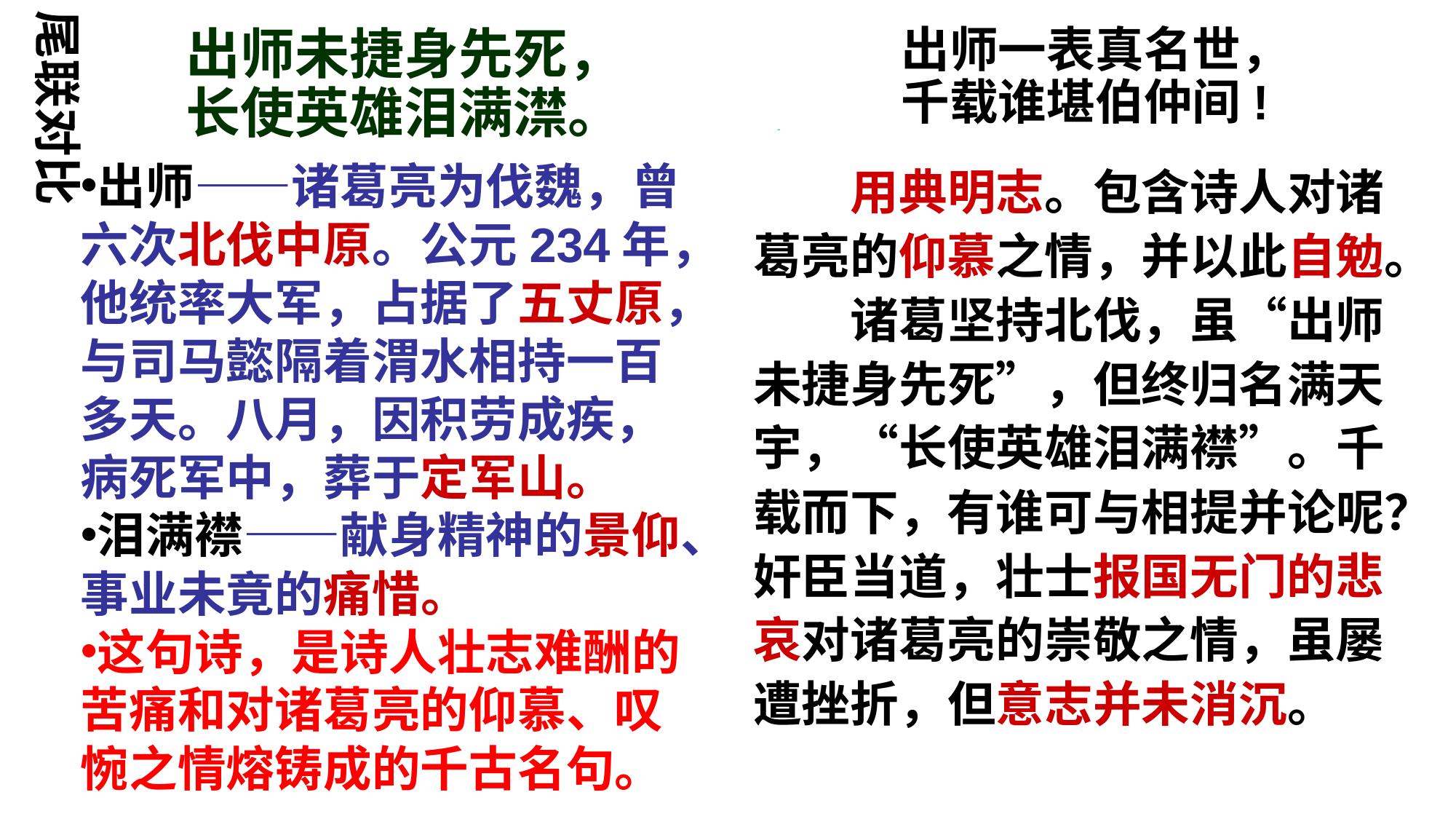

尾联对比
# 出师一表真名世， 千载谁堪伯仲间!
出师未捷身先死，长使英雄泪满澿。
陆诗
出师——诸葛亮为伐魏，曾六次北伐中原。公元234年，他统率大军，占据了五丈原，与司马懿隔着渭水相持一百多天。八月，因积劳成疾，病死军中，葬于定军山。
泪满襟——献身精神的景仰、事业未竟的痛惜。
这句诗，是诗人壮志难酬的苦痛和对诸葛亮的仰慕、叹惋之情熔铸成的千古名句。
　　用典明志。包含诗人对诸葛亮的仰慕之情，并以此自勉。
　　诸葛坚持北伐，虽“出师未捷身先死”，但终归名满天宇，“长使英雄泪满襟”。千载而下，有谁可与相提并论呢？奸臣当道，壮士报国无门的悲哀对诸葛亮的崇敬之情，虽屡遭挫折，但意志并未消沉。